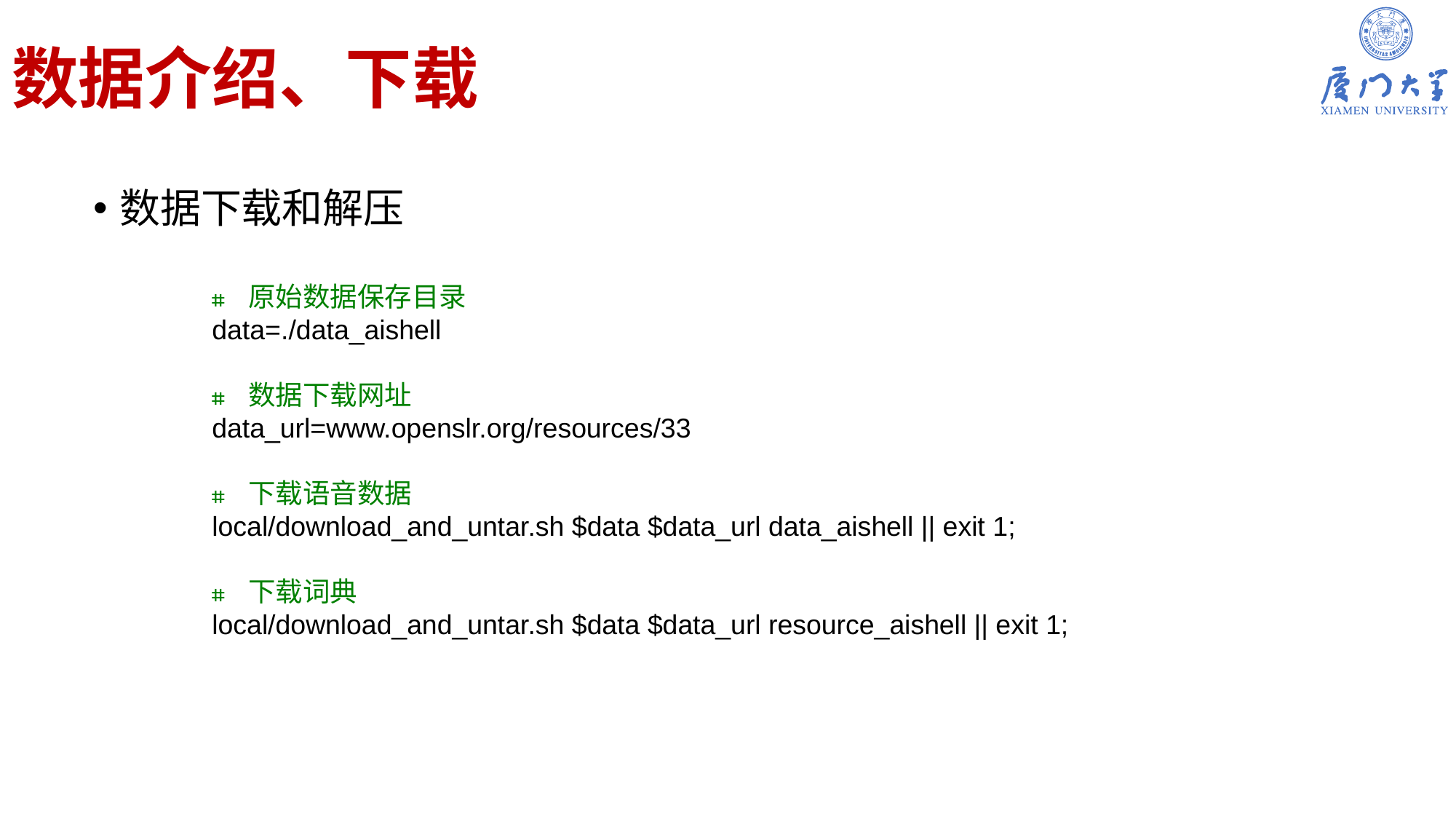

# 数据介绍、下载
数据下载和解压
# 原始数据保存目录
data=./data_aishell

# 数据下载网址
data_url=www.openslr.org/resources/33

# 下载语音数据
local/download_and_untar.sh $data $data_url data_aishell || exit 1;

# 下载词典
local/download_and_untar.sh $data $data_url resource_aishell || exit 1;